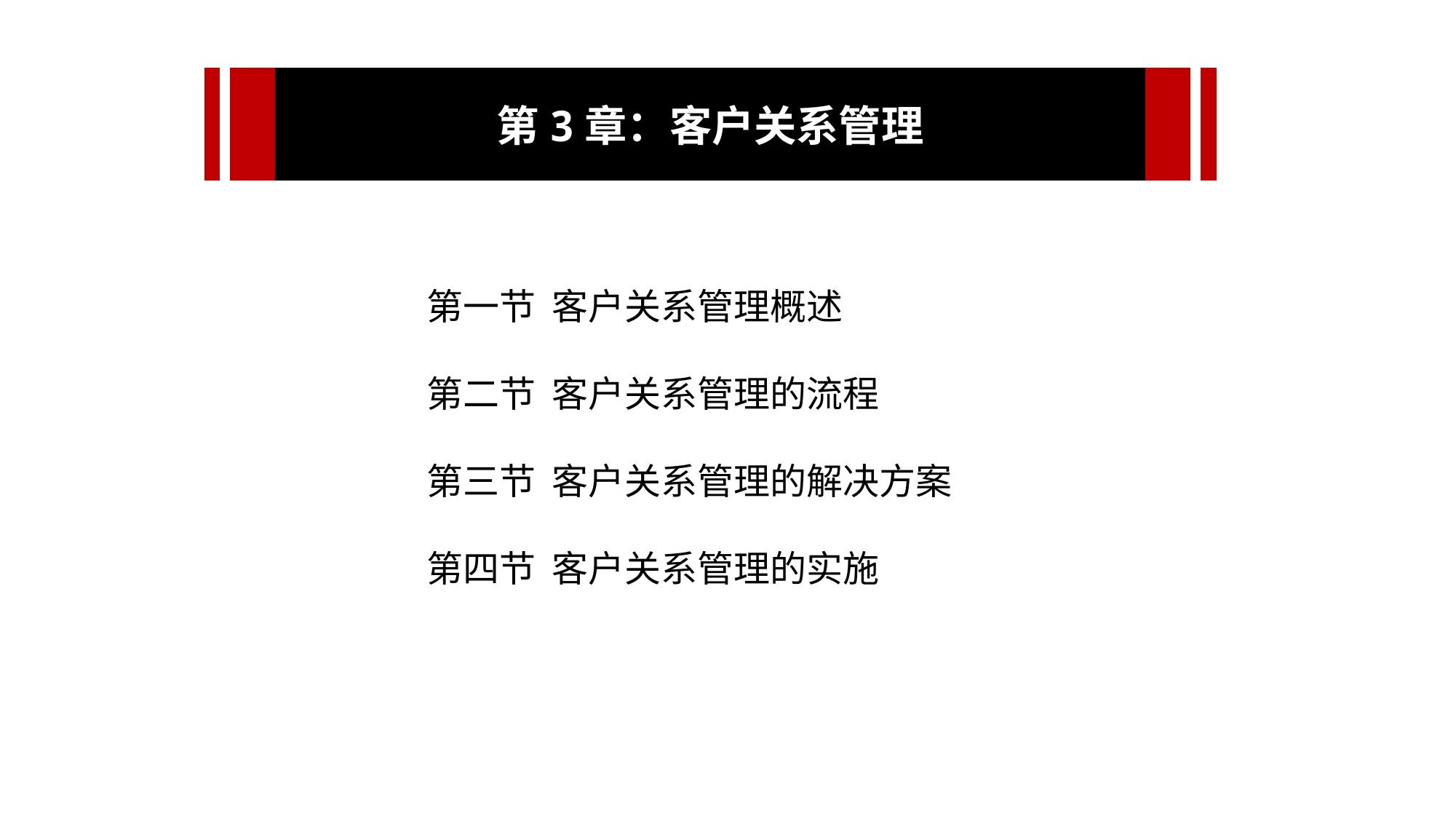

第3章：客户关系管理

第一节  客户关系管理概述
第二节  客户关系管理的流程
第三节  客户关系管理的解决方案
第四节  客户关系管理的实施